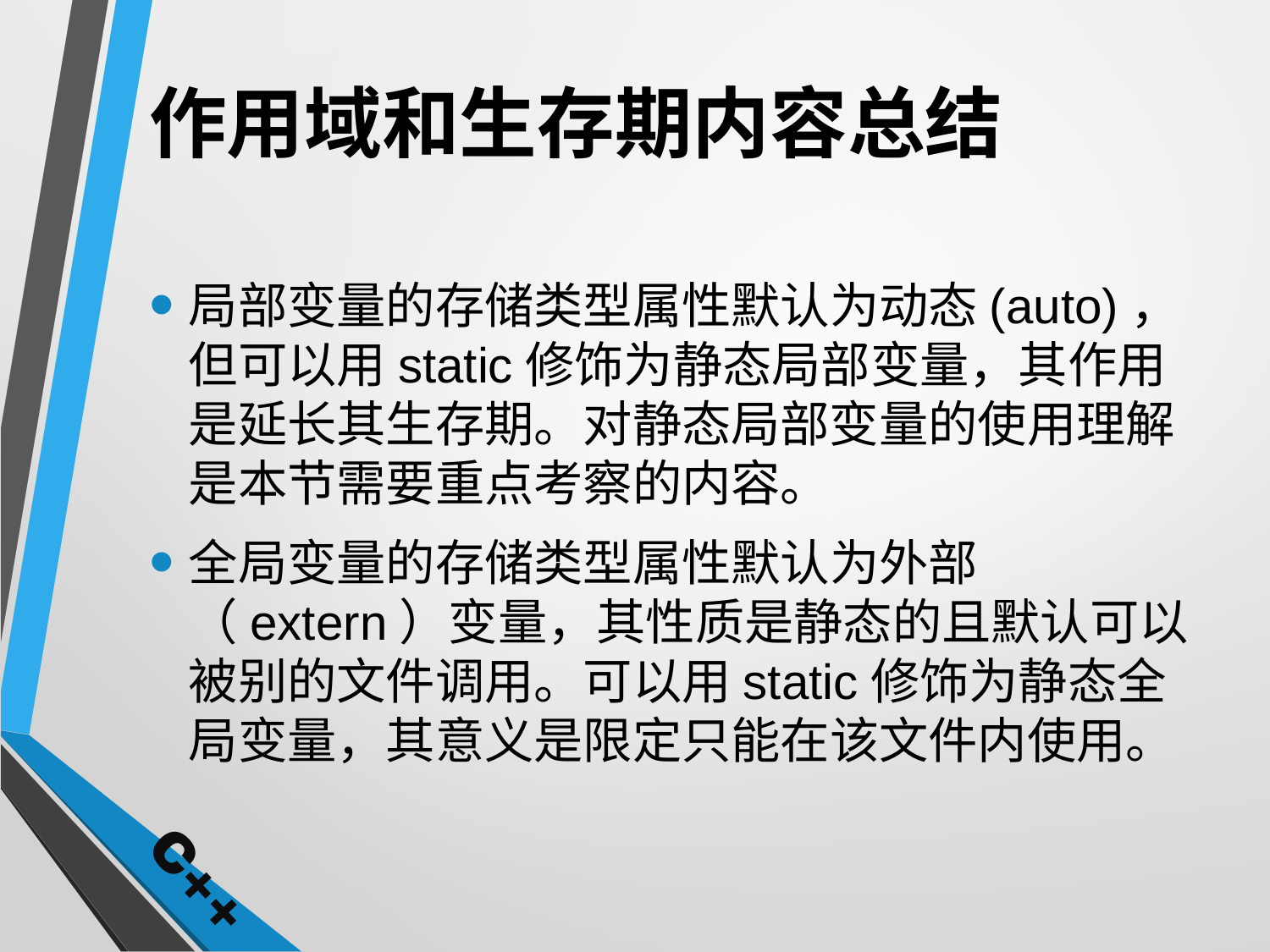

# 作用域和生存期内容总结
局部变量的存储类型属性默认为动态(auto)，但可以用static修饰为静态局部变量，其作用是延长其生存期。对静态局部变量的使用理解是本节需要重点考察的内容。
全局变量的存储类型属性默认为外部（extern）变量，其性质是静态的且默认可以被别的文件调用。可以用static修饰为静态全局变量，其意义是限定只能在该文件内使用。